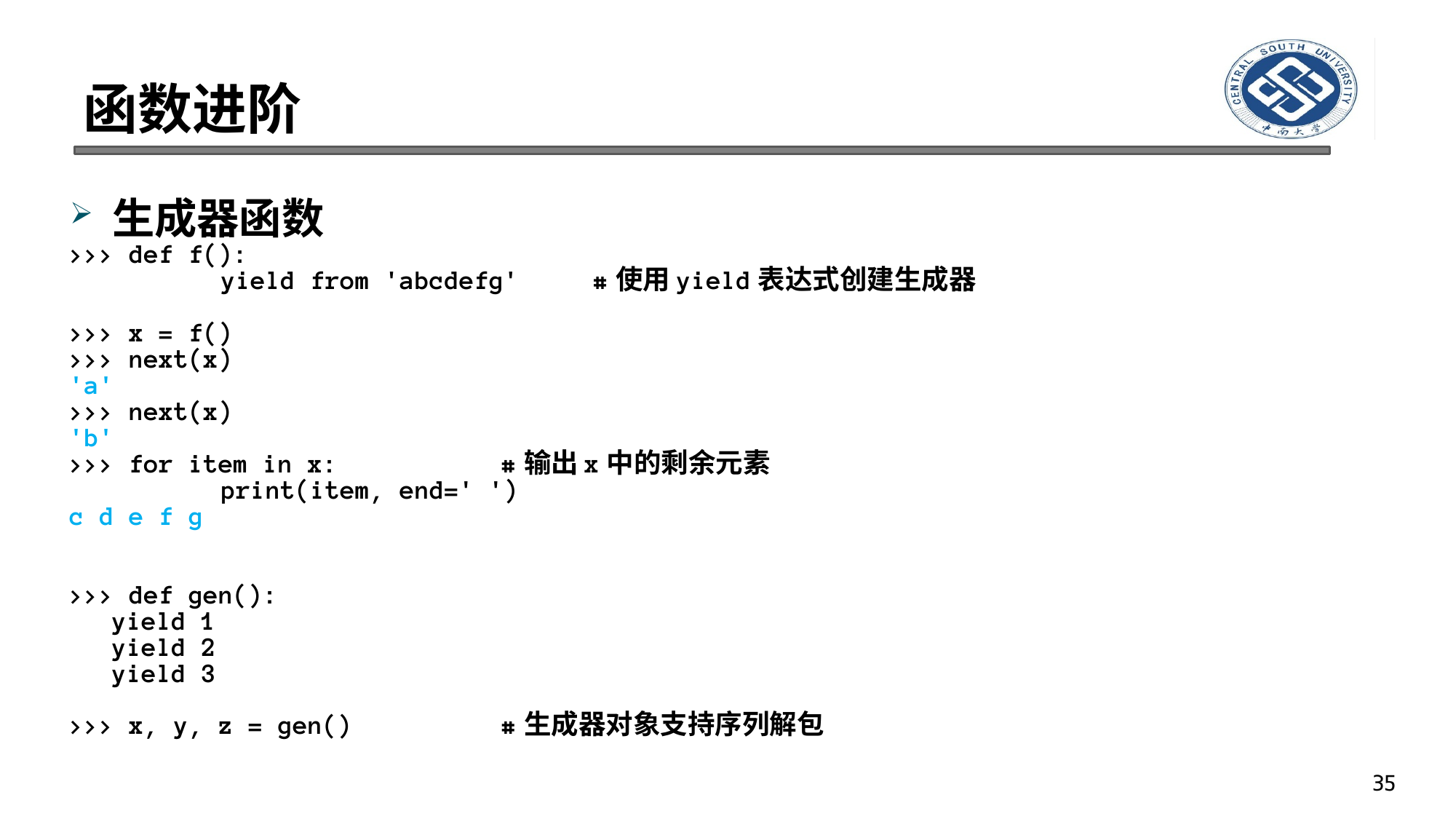

# 函数进阶
生成器函数
>>> def f():
		yield from 'abcdefg'     #使用yield表达式创建生成器

>>> x = f()
>>> next(x)
'a'
>>> next(x)
'b'
>>> for item in x:           #输出x中的剩余元素
		print(item, end=' ')
c d e f g

>>> def gen():
	yield 1
	yield 2
	yield 3

>>> x, y, z = gen()          #生成器对象支持序列解包

35